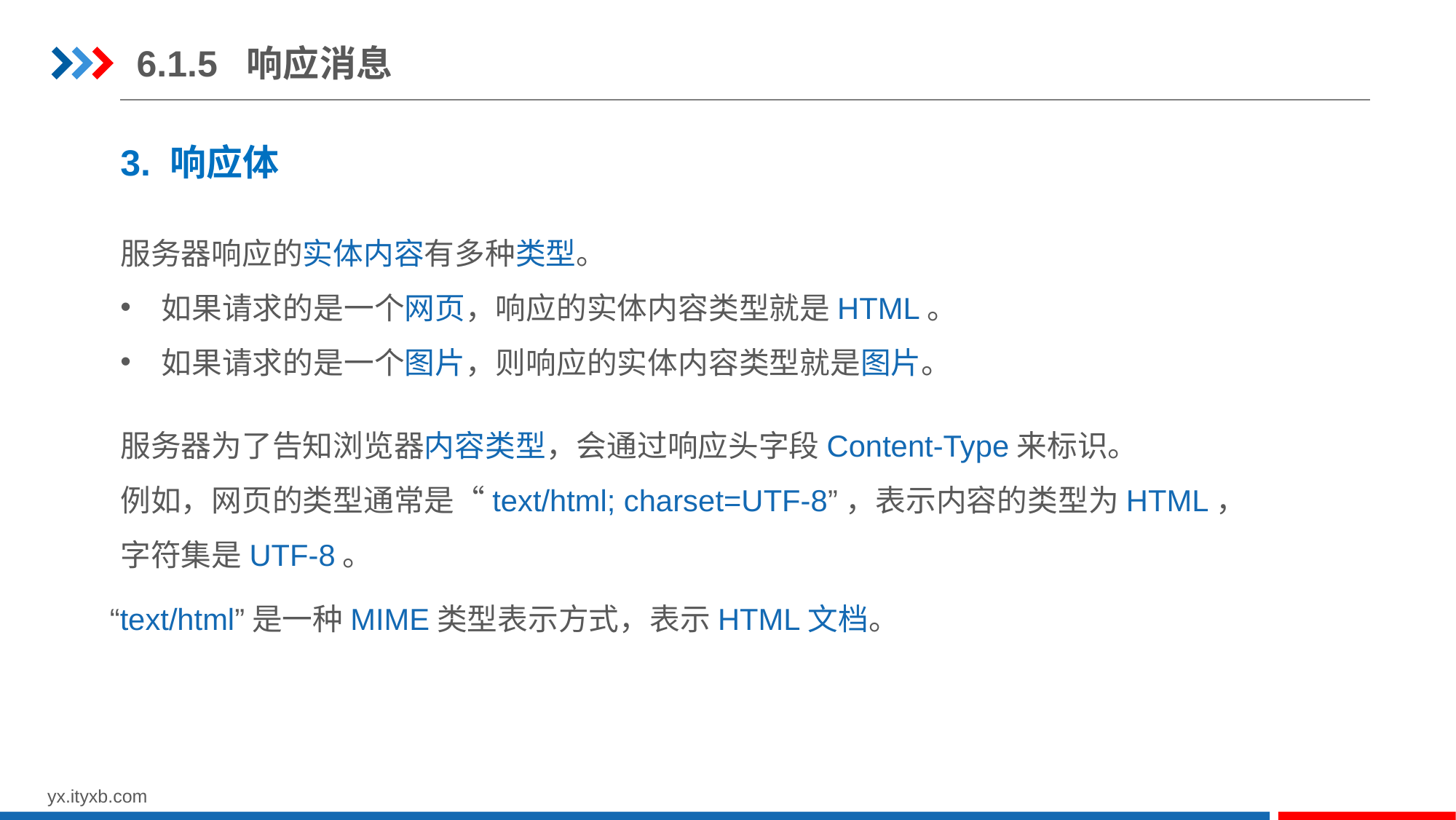

6.1.5  响应消息
3. 响应体
服务器响应的实体内容有多种类型。
如果请求的是一个网页，响应的实体内容类型就是HTML。
如果请求的是一个图片，则响应的实体内容类型就是图片。

服务器为了告知浏览器内容类型，会通过响应头字段Content-Type来标识。
例如，网页的类型通常是“text/html; charset=UTF-8”，表示内容的类型为HTML，字符集是UTF-8。
“text/html”是一种MIME类型表示方式，表示HTML文档。